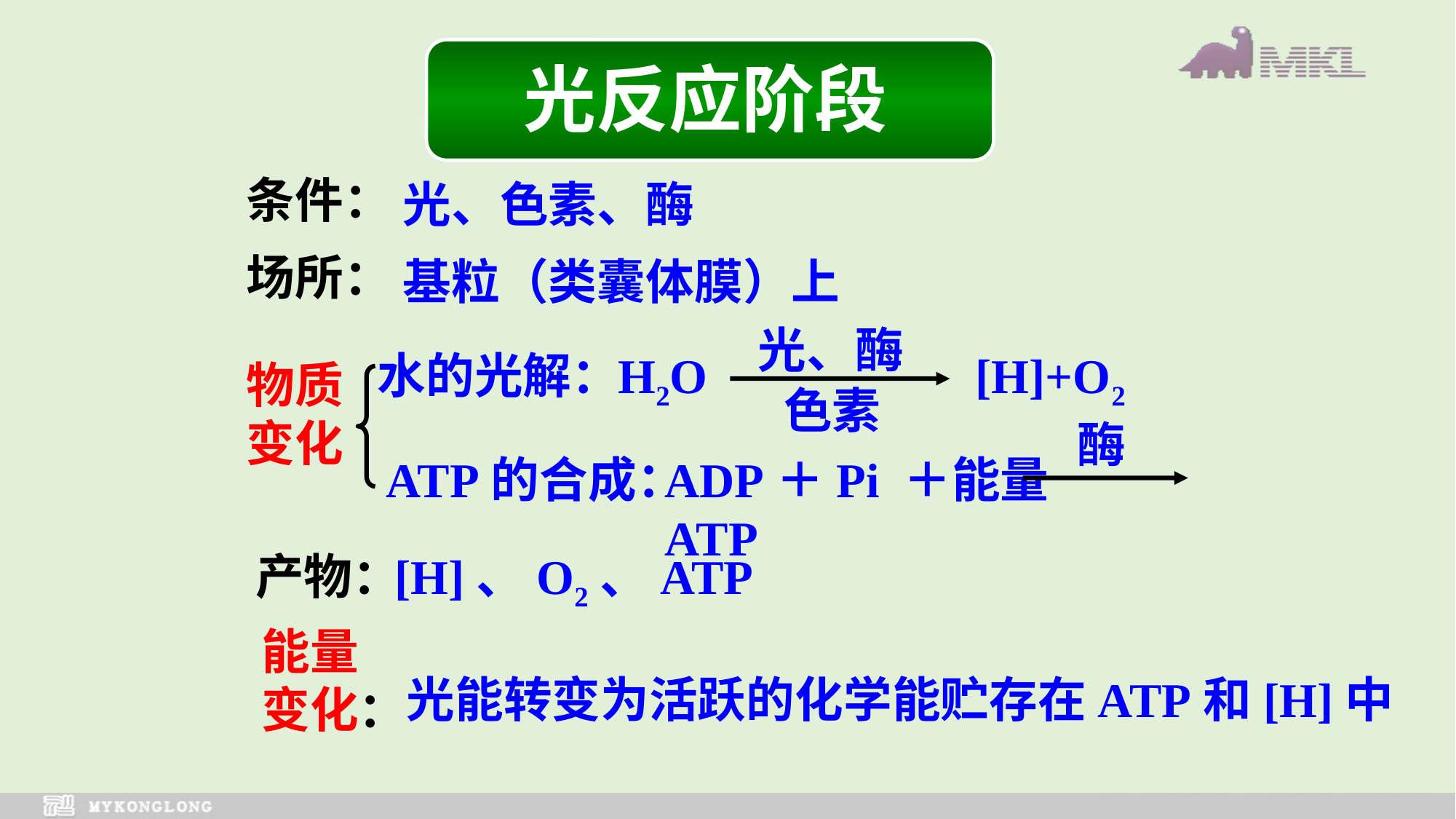

光反应阶段
条件：
光、色素、酶
场所：
基粒（类囊体膜）上
光、酶
H2O                      [H]+O2
色素

水的光解：
物质变化

酶
ADP＋Pi ＋能量               ATP

ATP的合成：
产物：
[H]、O2、ATP
能量变化：
光能转变为活跃的化学能贮存在ATP和[H]中